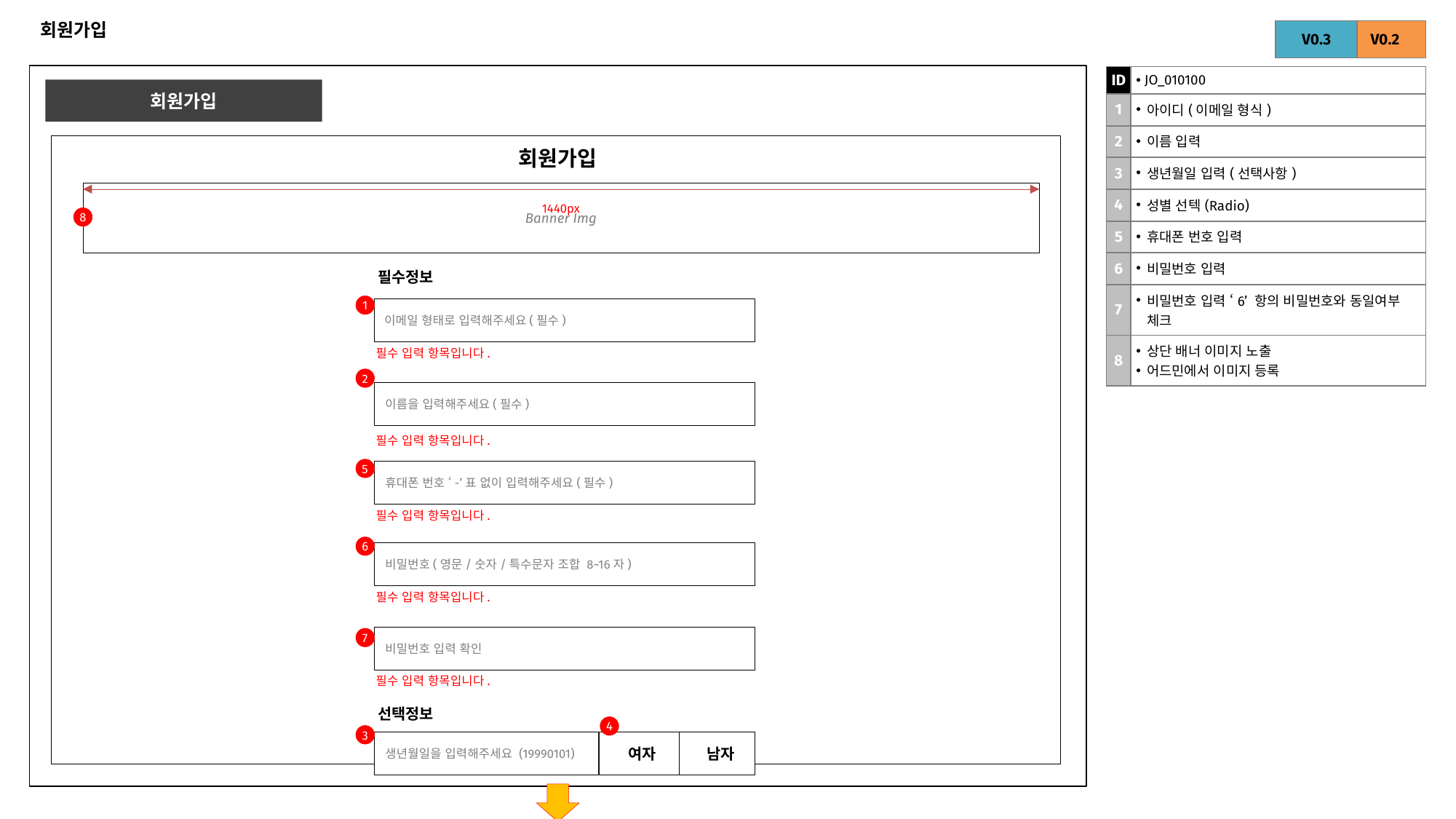

# 회원가입
| V0.3 |
| --- |
| V0.2 |
| --- |

| ID | JO\_010100 |
| --- | --- |
| 1 | 아이디(이메일 형식) |
| 2 | 이름 입력 |
| 3 | 생년월일 입력(선택사항) |
| 4 | 성별 선텍(Radio) |
| 5 | 휴대폰 번호 입력 |
| 6 | 비밀번호 입력 |
| 7 | 비밀번호 입력 ‘6’ 항의 비밀번호와 동일여부 체크 |
| 8 | 상단 배너 이미지 노출 어드민에서 이미지 등록 |
회원가입

회원가입
Banner Img
1440px
8
필수정보
1
 이메일 형태로 입력해주세요(필수)
필수 입력 항목입니다.
2
 이름을 입력해주세요(필수)
필수 입력 항목입니다.
5
 휴대폰 번호 ‘-’표 없이 입력해주세요(필수)
필수 입력 항목입니다.
6
 비밀번호(영문/숫자/특수문자 조합 8~16자)
필수 입력 항목입니다.
 비밀번호 입력 확인
7
필수 입력 항목입니다.
선택정보
4
3
 생년월일을 입력해주세요 (19990101)
 여자
 남자